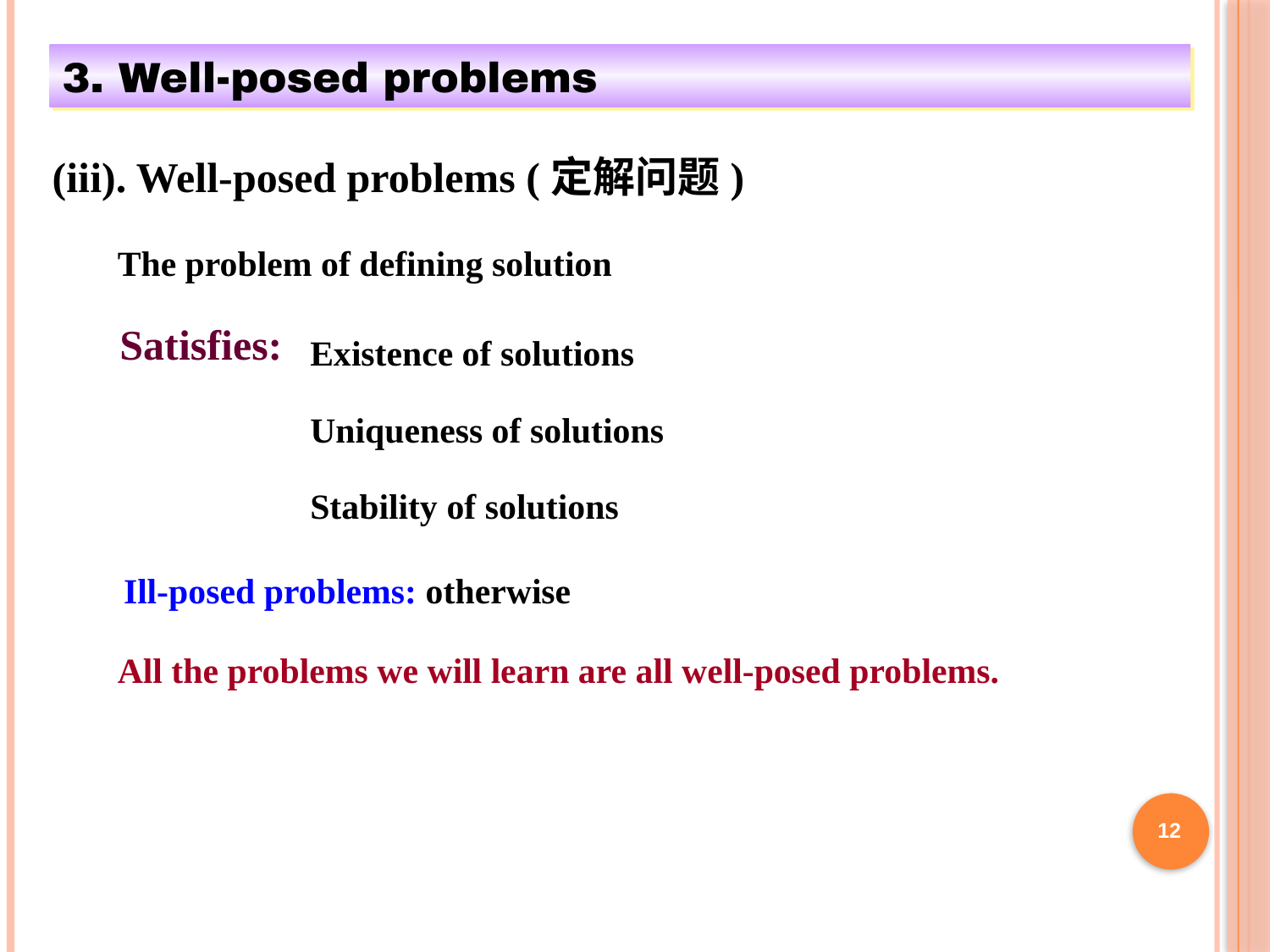

3. Well-posed problems
(iii). Well-posed problems (定解问题)
The problem of defining solution
Existence of solutions
Uniqueness of solutions
Stability of solutions
Satisfies:
Ill-posed problems: otherwise
All the problems we will learn are all well-posed problems.
12